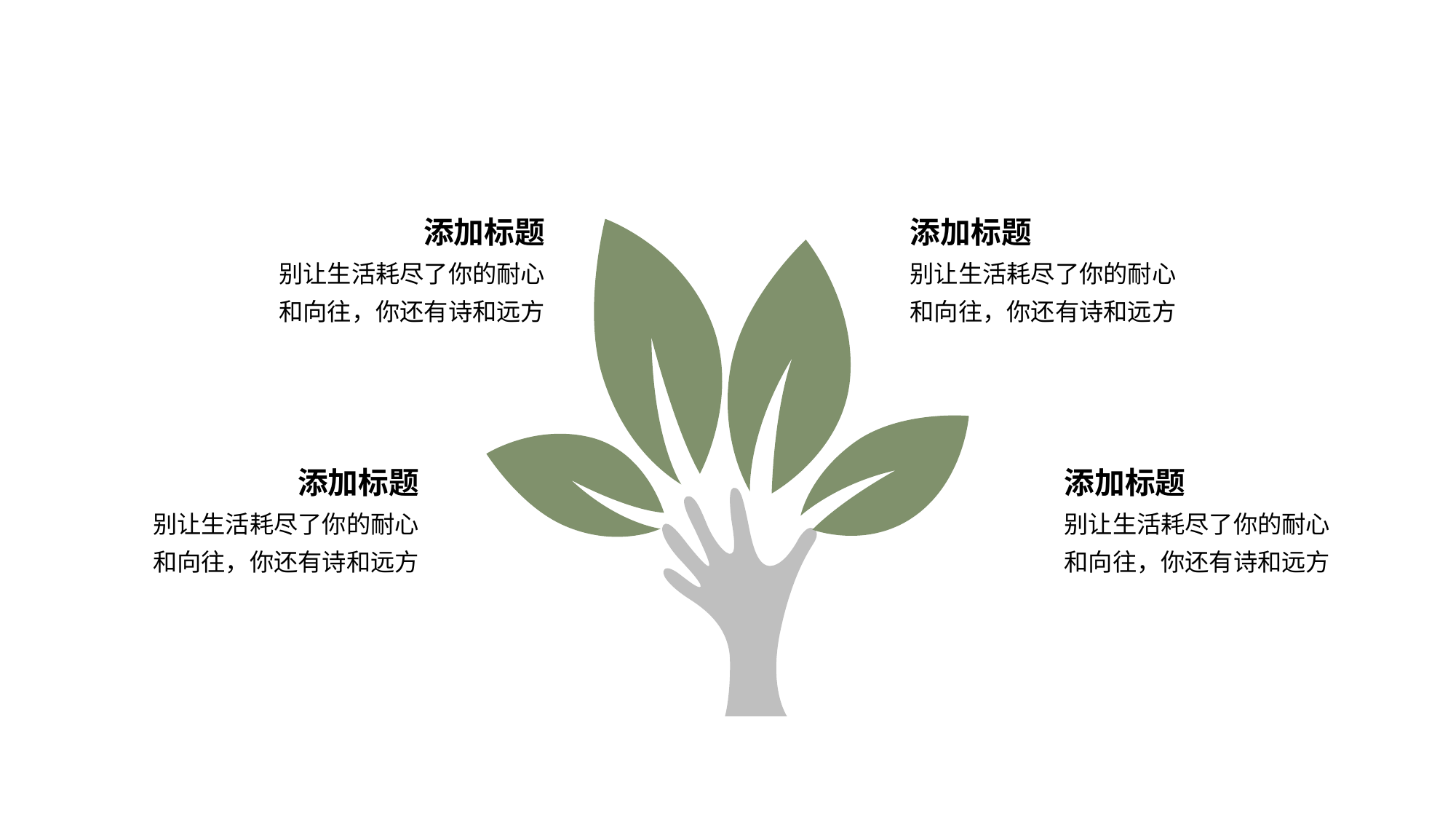

添加标题
别让生活耗尽了你的耐心和向往，你还有诗和远方
添加标题
别让生活耗尽了你的耐心和向往，你还有诗和远方

添加标题
别让生活耗尽了你的耐心和向往，你还有诗和远方
添加标题
别让生活耗尽了你的耐心和向往，你还有诗和远方